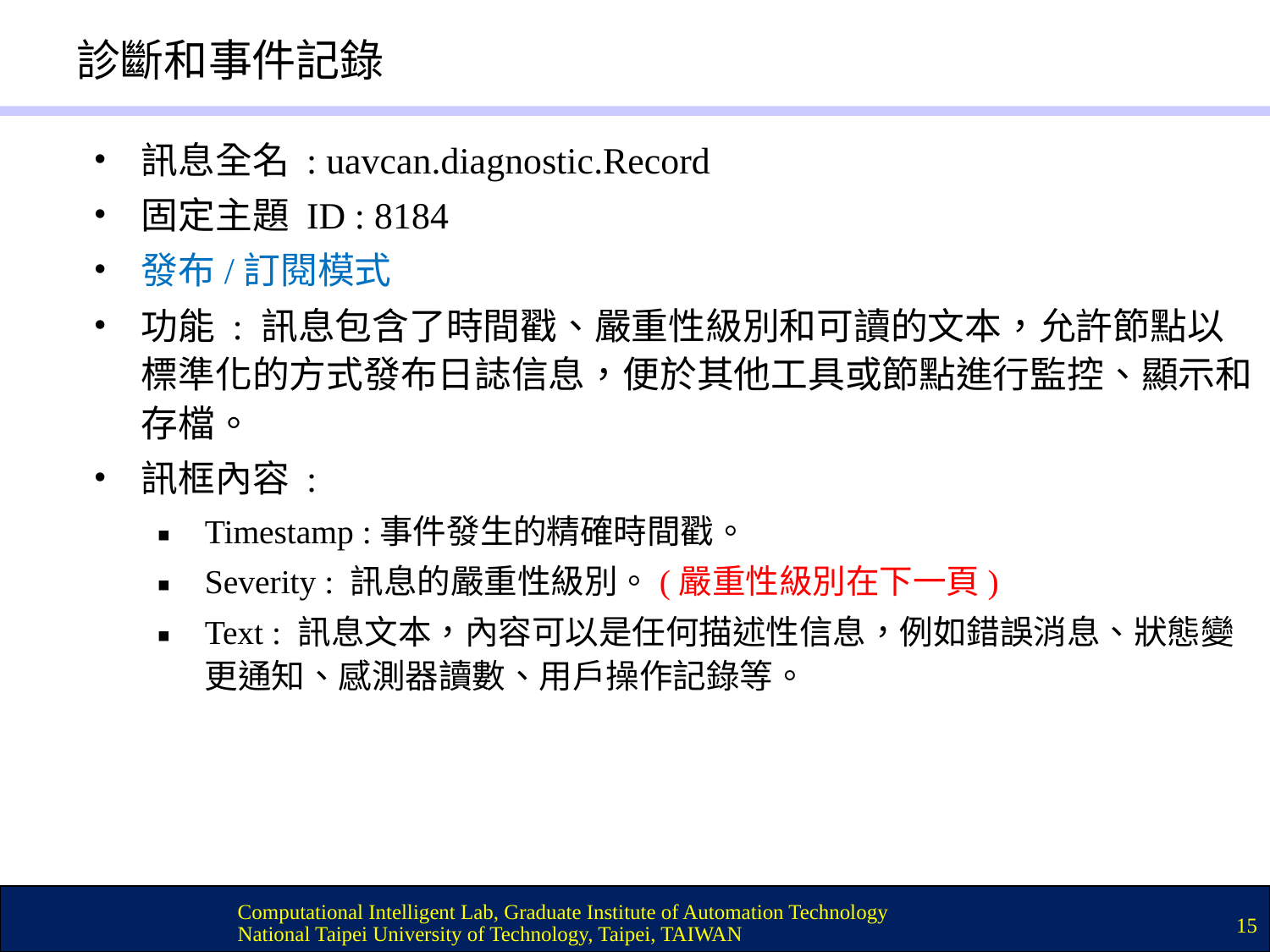

# 診斷和事件記錄
訊息全名 : uavcan.diagnostic.Record
固定主題 ID : 8184
發布/訂閱模式
功能 : 訊息包含了時間戳、嚴重性級別和可讀的文本，允許節點以標準化的方式發布日誌信息，便於其他工具或節點進行監控、顯示和存檔。
訊框內容 :
Timestamp :事件發生的精確時間戳。
Severity : 訊息的嚴重性級別。(嚴重性級別在下一頁)
Text : 訊息文本，內容可以是任何描述性信息，例如錯誤消息、狀態變更通知、感測器讀數、用戶操作記錄等。